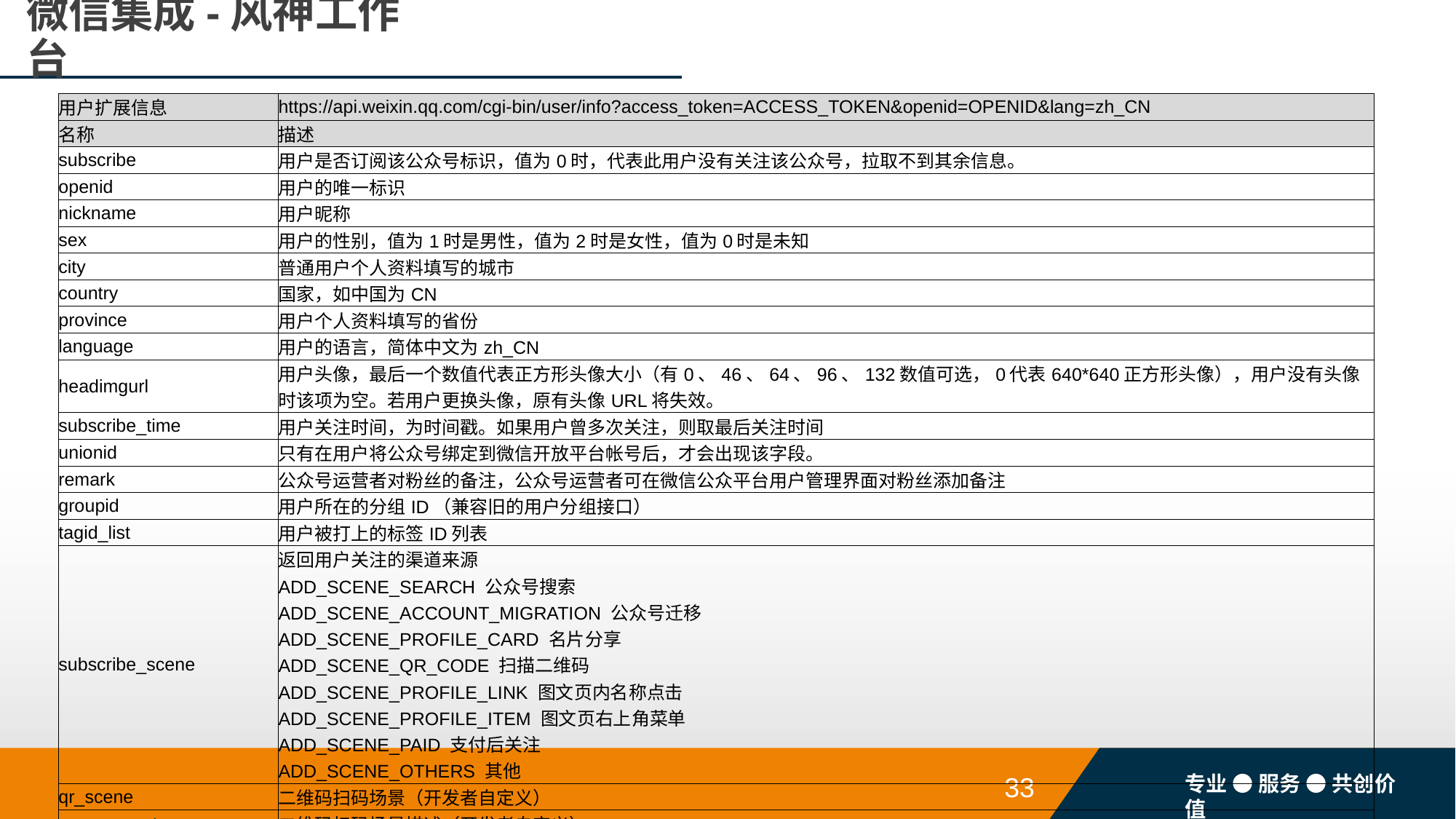

# 微信集成-风神工作台
| 用户扩展信息 | https://api.weixin.qq.com/cgi-bin/user/info?access\_token=ACCESS\_TOKEN&openid=OPENID&lang=zh\_CN |
| --- | --- |
| 名称 | 描述 |
| subscribe | 用户是否订阅该公众号标识，值为0时，代表此用户没有关注该公众号，拉取不到其余信息。 |
| openid | 用户的唯一标识 |
| nickname | 用户昵称 |
| sex | 用户的性别，值为1时是男性，值为2时是女性，值为0时是未知 |
| city | 普通用户个人资料填写的城市 |
| country | 国家，如中国为CN |
| province | 用户个人资料填写的省份 |
| language | 用户的语言，简体中文为zh\_CN |
| headimgurl | 用户头像，最后一个数值代表正方形头像大小（有0、46、64、96、132数值可选，0代表640\*640正方形头像），用户没有头像时该项为空。若用户更换头像，原有头像URL将失效。 |
| subscribe\_time | 用户关注时间，为时间戳。如果用户曾多次关注，则取最后关注时间 |
| unionid | 只有在用户将公众号绑定到微信开放平台帐号后，才会出现该字段。 |
| remark | 公众号运营者对粉丝的备注，公众号运营者可在微信公众平台用户管理界面对粉丝添加备注 |
| groupid | 用户所在的分组ID（兼容旧的用户分组接口） |
| tagid\_list | 用户被打上的标签ID列表 |
| subscribe\_scene | 返回用户关注的渠道来源 ADD\_SCENE\_SEARCH 公众号搜索 ADD\_SCENE\_ACCOUNT\_MIGRATION 公众号迁移 ADD\_SCENE\_PROFILE\_CARD 名片分享 ADD\_SCENE\_QR\_CODE 扫描二维码 ADD\_SCENE\_PROFILE\_LINK 图文页内名称点击 ADD\_SCENE\_PROFILE\_ITEM 图文页右上角菜单 ADD\_SCENE\_PAID 支付后关注 ADD\_SCENE\_OTHERS 其他 |
| qr\_scene | 二维码扫码场景（开发者自定义） |
| qr\_scene\_str | 二维码扫码场景描述（开发者自定义） |